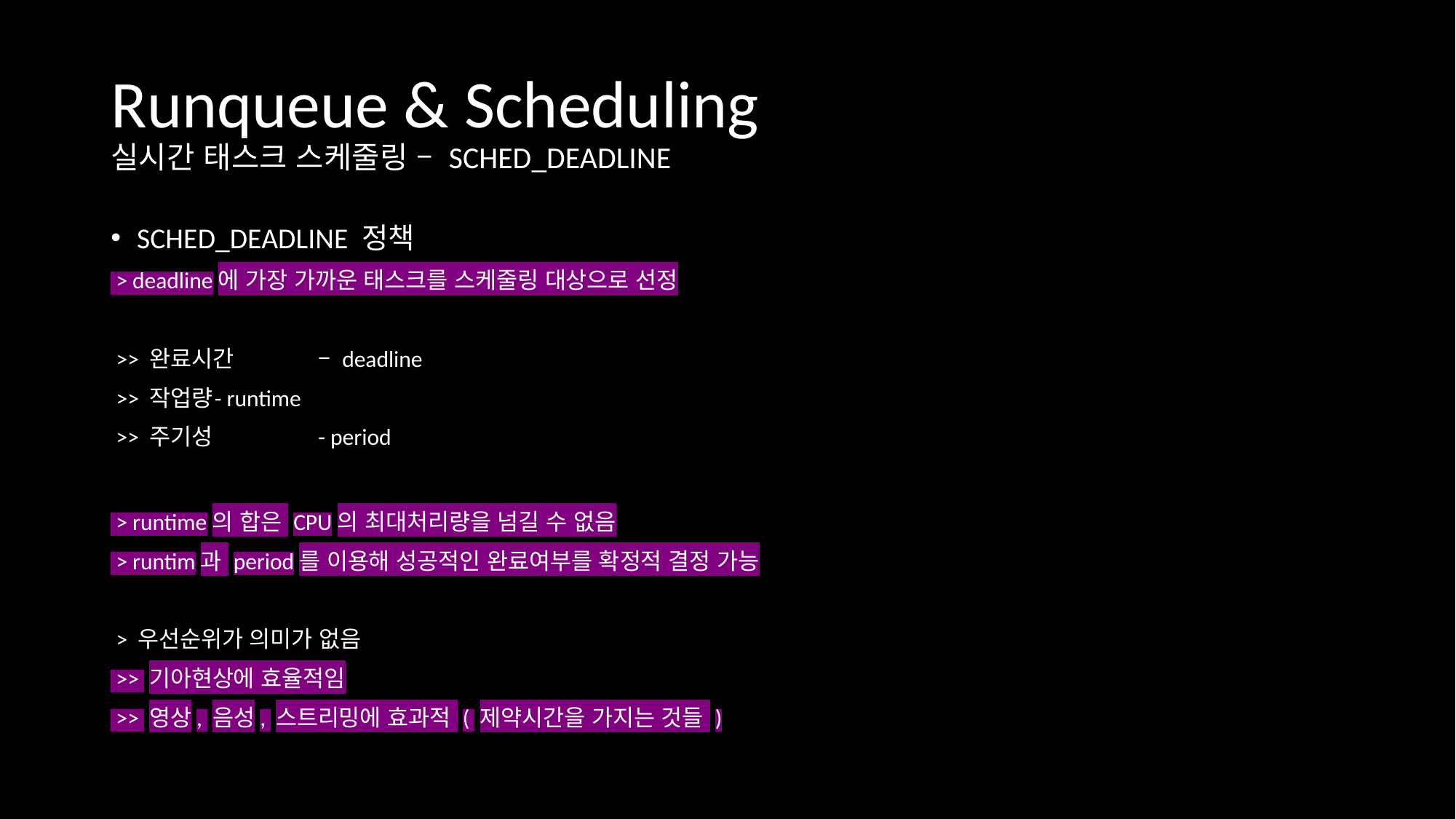

# Runqueue & Scheduling 실시간 태스크 스케줄링 – SCHED_DEADLINE
SCHED_DEADLINE 정책
 > deadline에 가장 가까운 태스크를 스케줄링 대상으로 선정

 >> 완료시간 	– deadline
 >> 작업량	- runtime
 >> 주기성 	- period

 > runtime의 합은 CPU의 최대처리량을 넘길 수 없음
 > runtim과 period를 이용해 성공적인 완료여부를 확정적 결정 가능

 > 우선순위가 의미가 없음
 >> 기아현상에 효율적임
 >> 영상, 음성, 스트리밍에 효과적 ( 제약시간을 가지는 것들 )